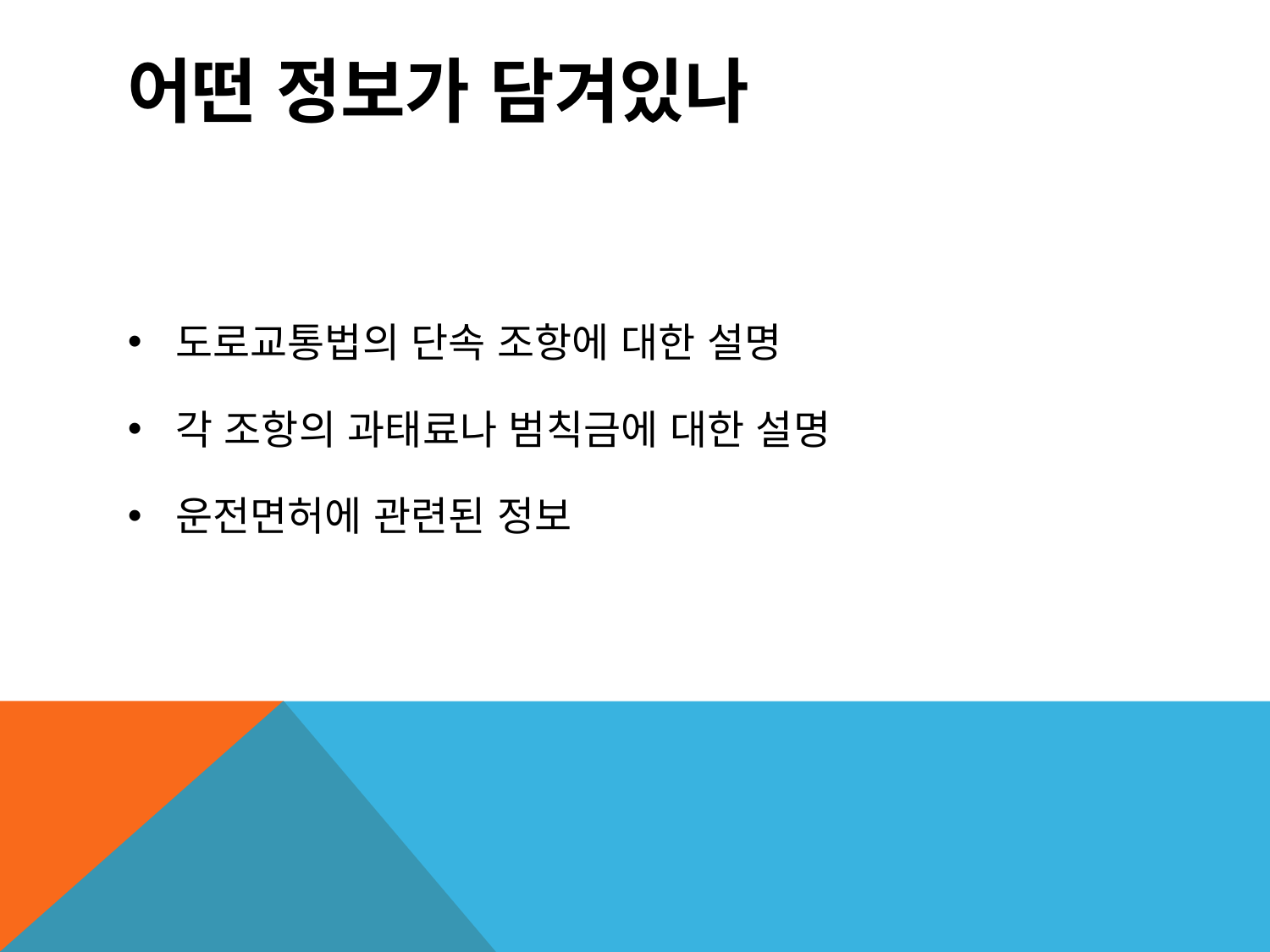

# 어떤 정보가 담겨있나
도로교통법의 단속 조항에 대한 설명
각 조항의 과태료나 범칙금에 대한 설명
운전면허에 관련된 정보